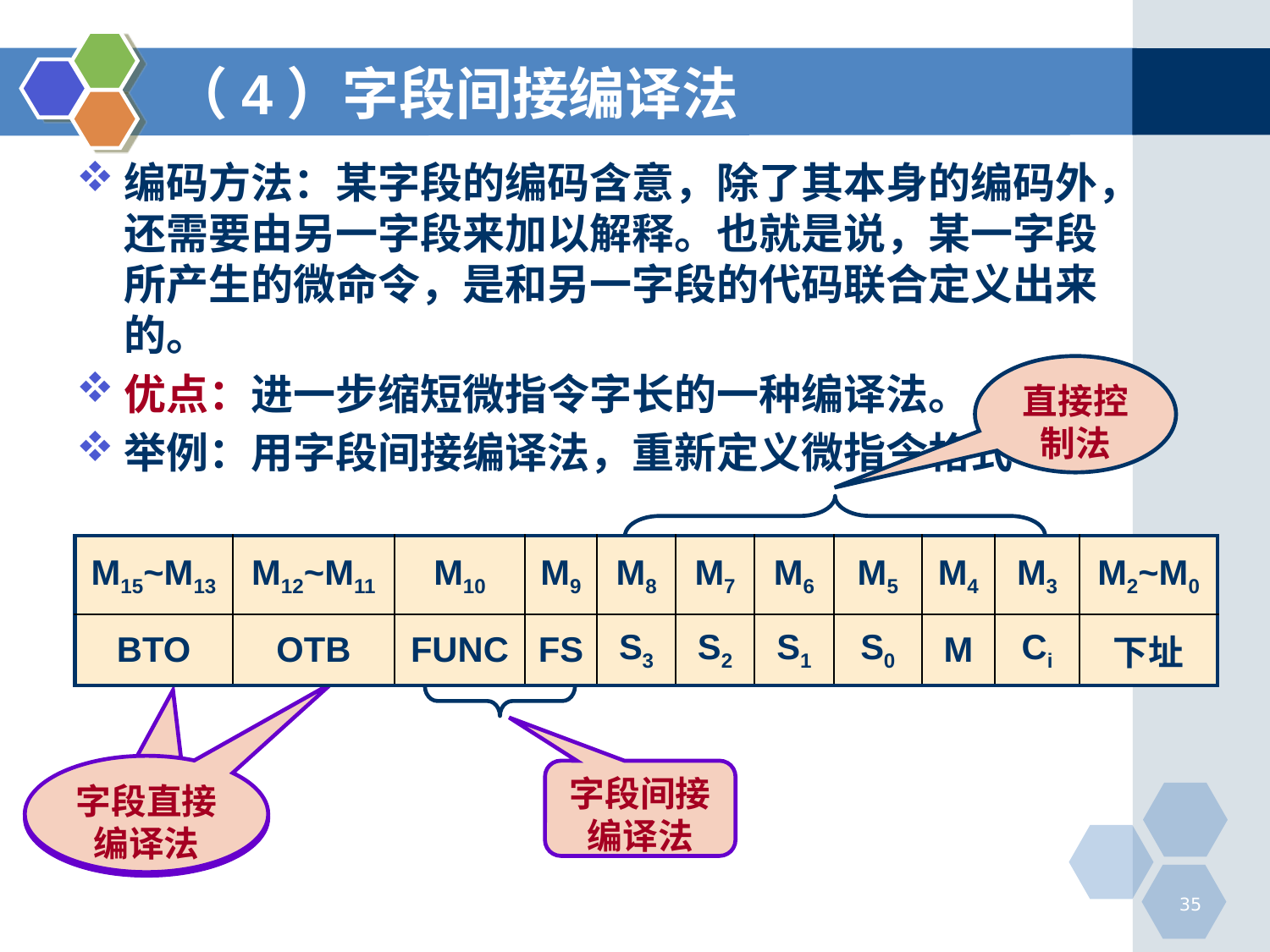

# （4）字段间接编译法
编码方法：某字段的编码含意，除了其本身的编码外，还需要由另一字段来加以解释。也就是说，某一字段所产生的微命令，是和另一字段的代码联合定义出来的。
优点：进一步缩短微指令字长的一种编译法。
举例：用字段间接编译法，重新定义微指令格式

直接控制法
| M15~M13 | M12~M11 | M10 | M9 | M8 | M7 | M6 | M5 | M4 | M3 | M2~M0 |
| --- | --- | --- | --- | --- | --- | --- | --- | --- | --- | --- |
| BTO | OTB | FUNC | FS | S3 | S2 | S1 | S0 | M | Ci | 下址 |

字段直接编译法
字段直接编译法

字段间接编译法
35